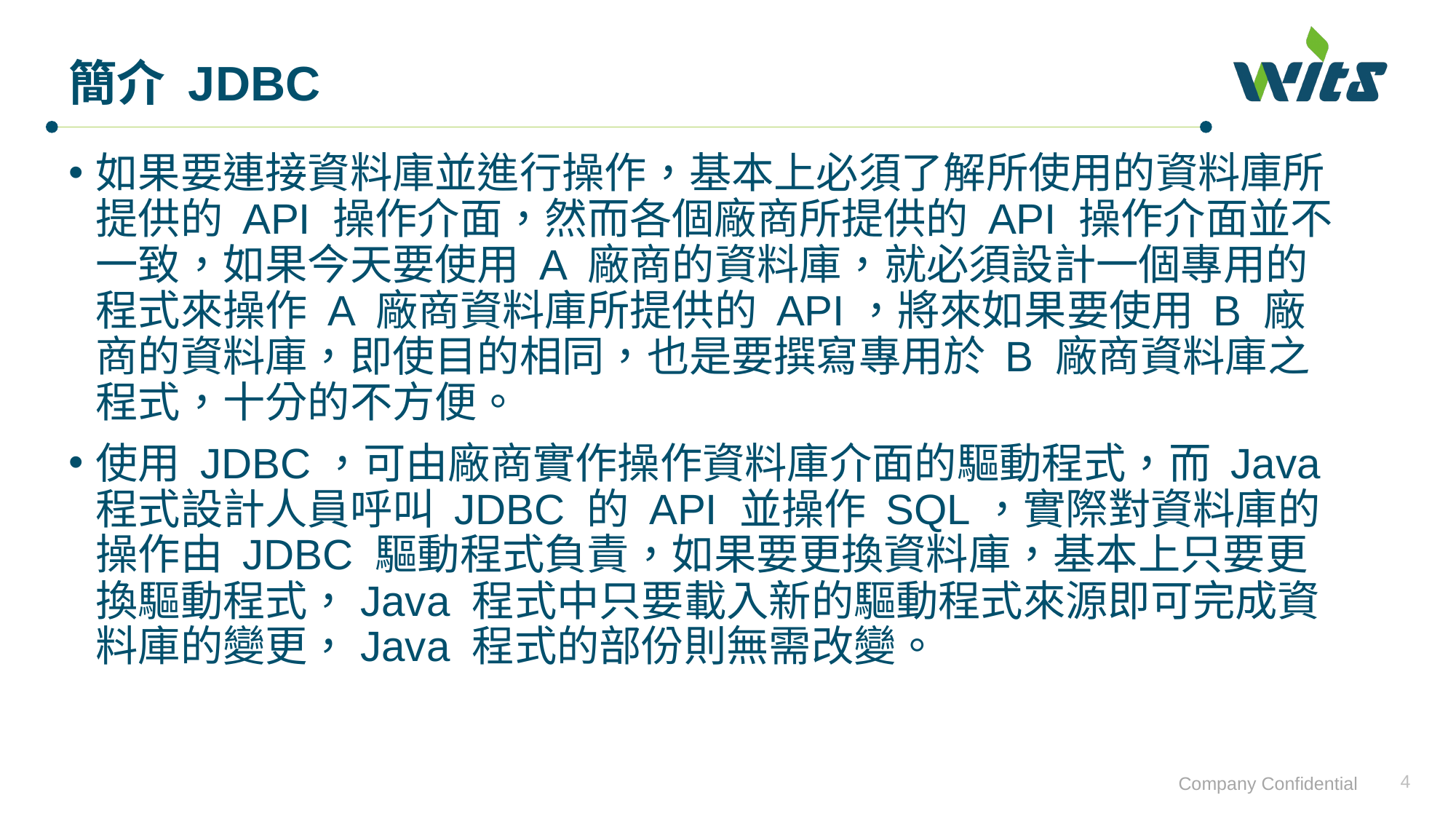

# 簡介 JDBC
如果要連接資料庫並進行操作，基本上必須了解所使用的資料庫所提供的 API 操作介面，然而各個廠商所提供的 API 操作介面並不一致，如果今天要使用 A 廠商的資料庫，就必須設計一個專用的程式來操作 A 廠商資料庫所提供的 API，將來如果要使用 B 廠商的資料庫，即使目的相同，也是要撰寫專用於 B 廠商資料庫之程式，十分的不方便。
使用 JDBC，可由廠商實作操作資料庫介面的驅動程式，而 Java 程式設計人員呼叫 JDBC 的 API 並操作 SQL，實際對資料庫的操作由 JDBC 驅動程式負責，如果要更換資料庫，基本上只要更換驅動程式，Java 程式中只要載入新的驅動程式來源即可完成資料庫的變更，Java 程式的部份則無需改變。

4